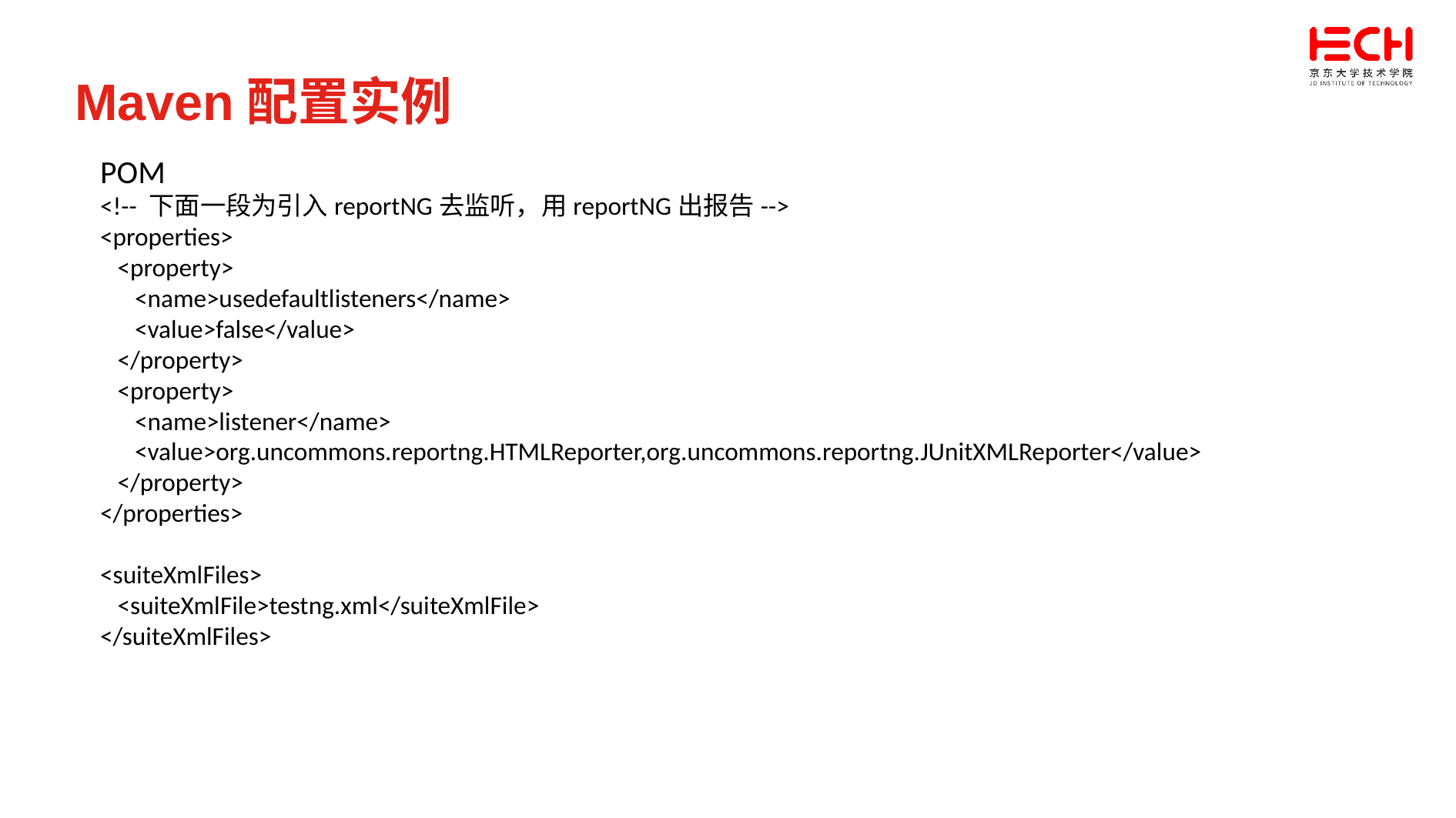

Maven配置实例
POM
<!-- 下面一段为引入reportNG去监听，用reportNG出报告-->
<properties>
   <property>
      <name>usedefaultlisteners</name>
      <value>false</value>
   </property>
   <property>
      <name>listener</name>
      <value>org.uncommons.reportng.HTMLReporter,org.uncommons.reportng.JUnitXMLReporter</value>
   </property>
</properties>

<suiteXmlFiles>
   <suiteXmlFile>testng.xml</suiteXmlFile>
</suiteXmlFiles>